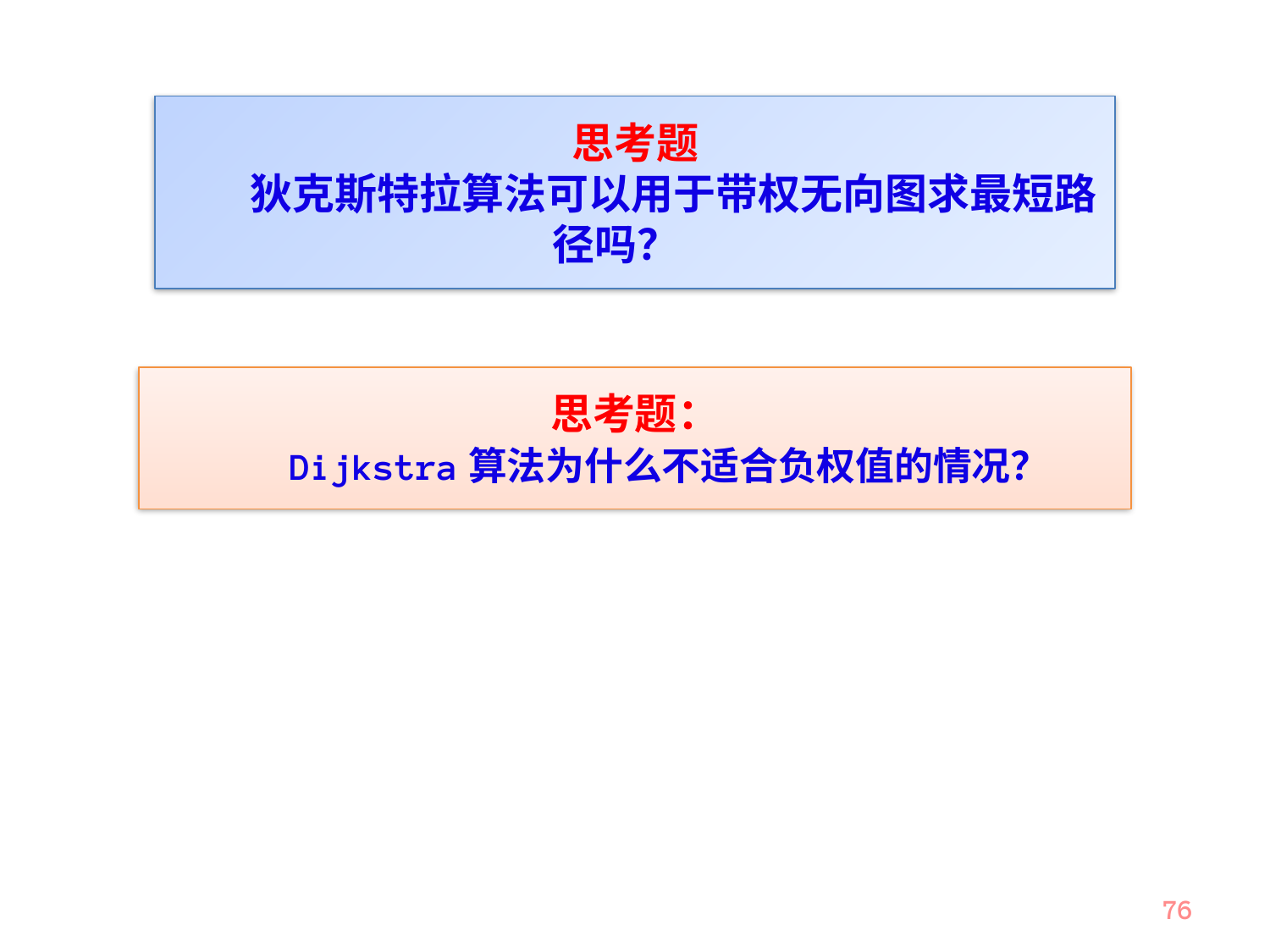

思考题
       狄克斯特拉算法可以用于带权无向图求最短路径吗？
思考题：
   Dijkstra算法为什么不适合负权值的情况？
76